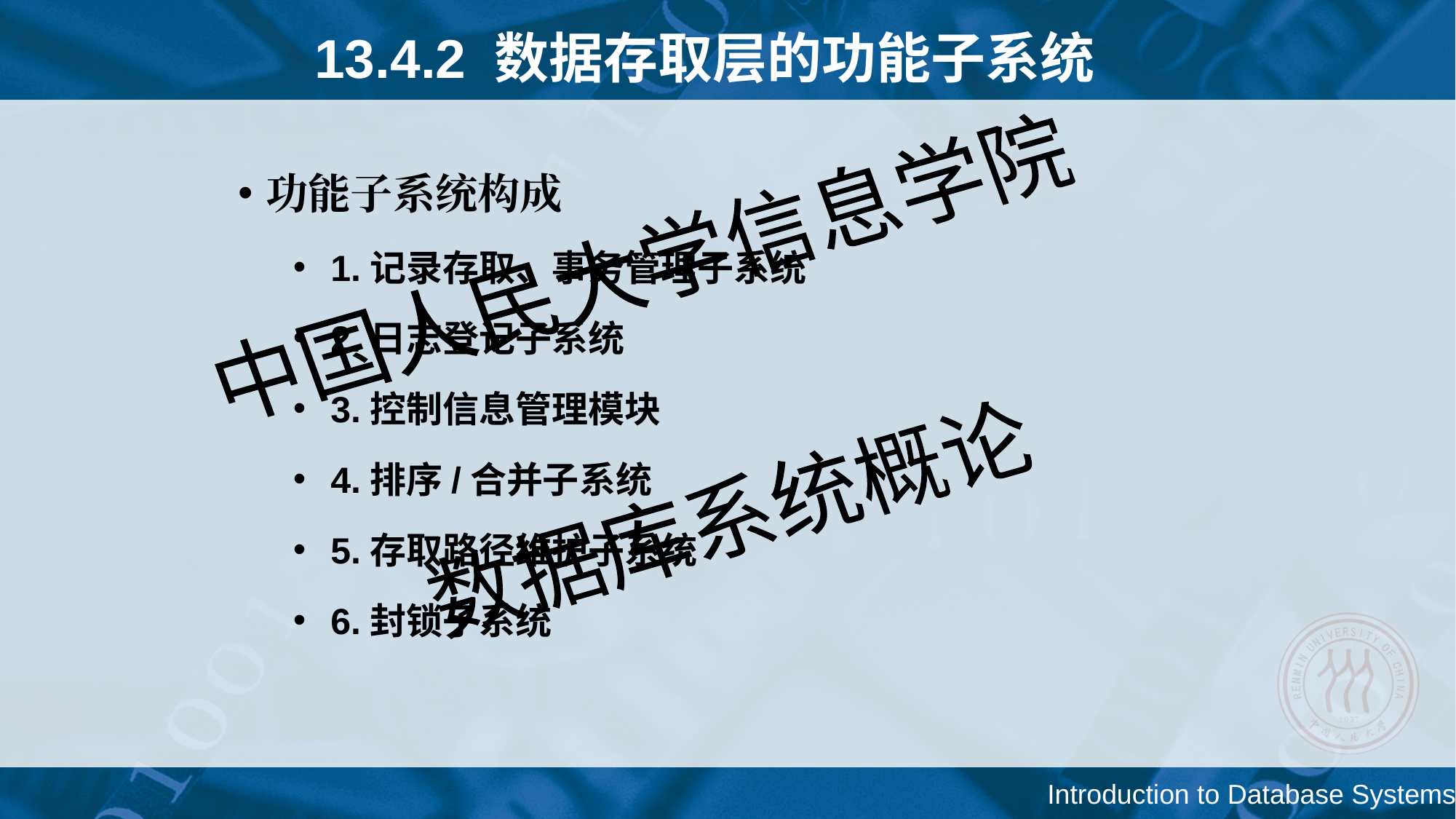

13.4.2 数据存取层的功能子系统
功能子系统构成
 1.记录存取、事务管理子系统
 2.日志登记子系统
 3.控制信息管理模块
 4.排序/合并子系统
 5.存取路径维护子系统
 6.封锁子系统